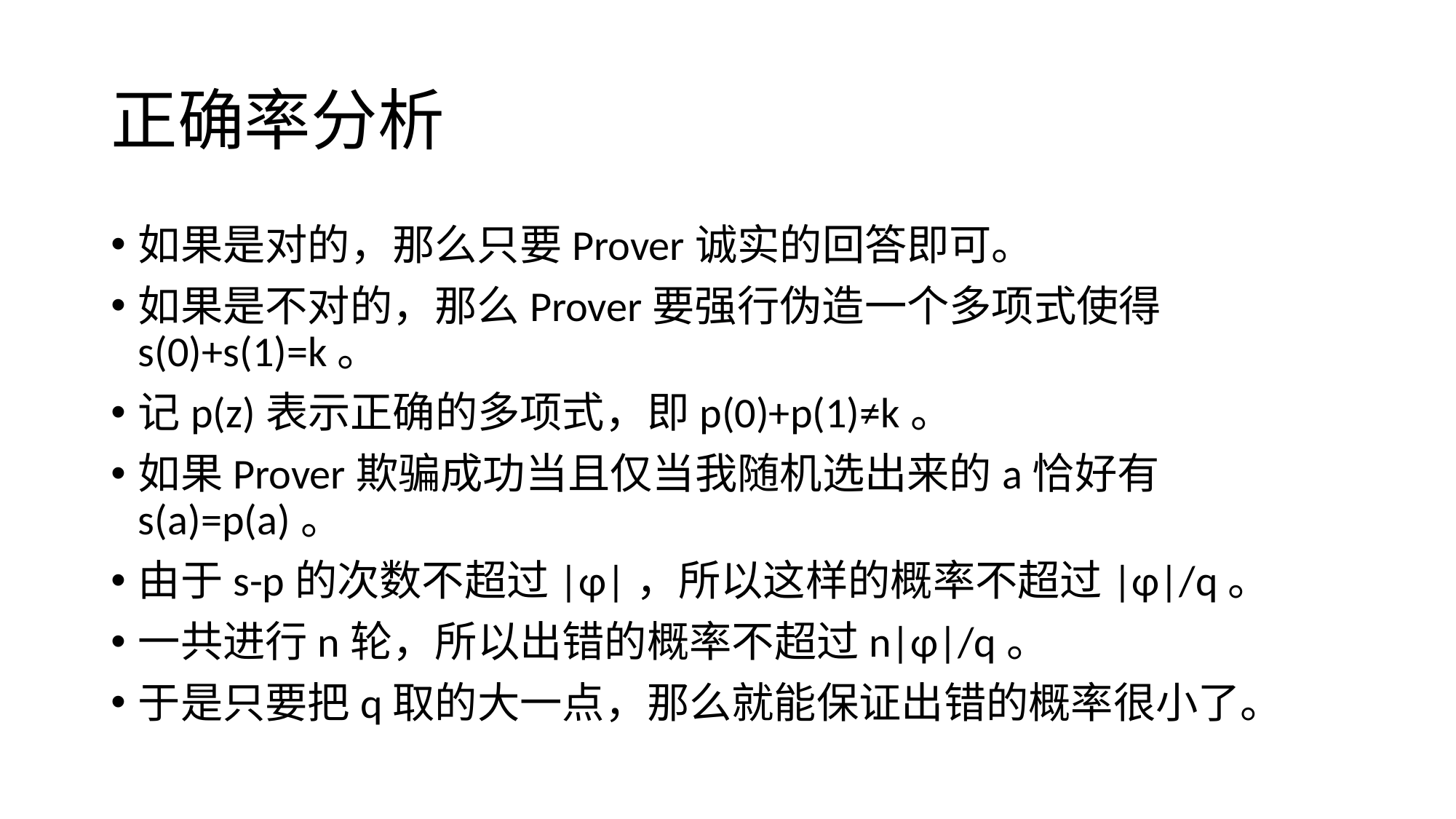

# 正确率分析
如果是对的，那么只要Prover诚实的回答即可。
如果是不对的，那么Prover要强行伪造一个多项式使得s(0)+s(1)=k。
记p(z)表示正确的多项式，即p(0)+p(1)≠k。
如果Prover欺骗成功当且仅当我随机选出来的a恰好有s(a)=p(a)。
由于s-p的次数不超过|φ|，所以这样的概率不超过|φ|/q。
一共进行n轮，所以出错的概率不超过n|φ|/q。
于是只要把q取的大一点，那么就能保证出错的概率很小了。